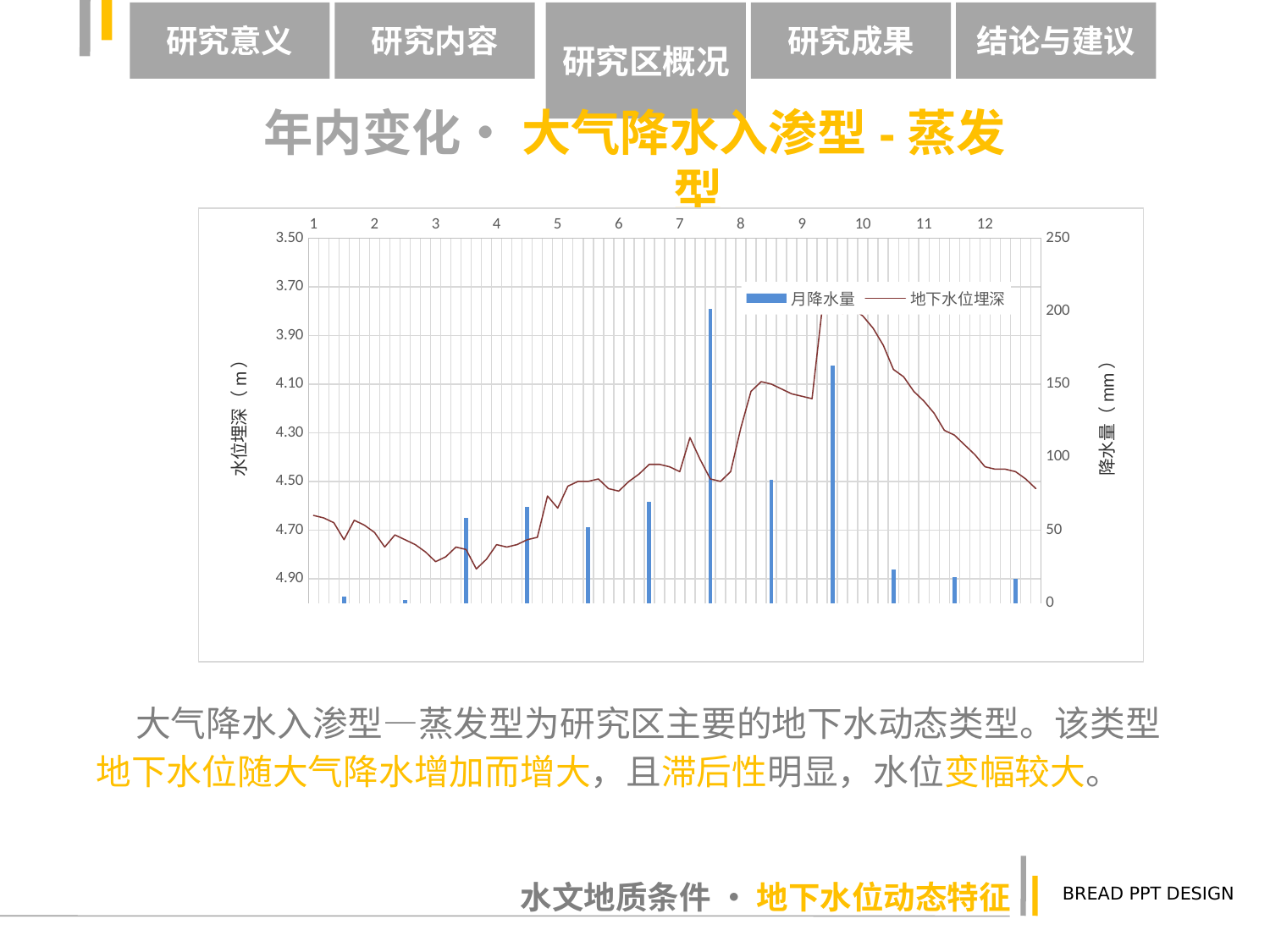

研究意义
研究内容
研究区概况
研究成果
结论与建议
# 年内变化• 大气降水入渗型-蒸发型

### Chart

| Category | 月降水量 | 地下水位埋深 |
|---|---|---|
| 1 | None | 4.64 |
|  | None | 4.65 |
|  | None | 4.67 |
|  | 4.4 | 4.74 |
|  | None | 4.66 |
|  | None | 4.68 |
| 2 | None | 4.71 |
|  | None | 4.77 |
|  | None | 4.72 |
|  | 2.3 | 4.74 |
|  | None | 4.76 |
|  | None | 4.79 |
| 3 | None | 4.83 |
|  | None | 4.81 |
|  | None | 4.77 |
|  | 58.5 | 4.78 |
|  | None | 4.86 |
|  | None | 4.82 |
| 4 | None | 4.76 |
|  | None | 4.77 |
|  | None | 4.76 |
|  | 65.7 | 4.74 |
|  | None | 4.73 |
|  | None | 4.56 |
| 5 | None | 4.61 |
|  | None | 4.52 |
|  | None | 4.5 |
|  | 52.0 | 4.5 |
|  | None | 4.49 |
|  | None | 4.53 |
| 6 | None | 4.54 |
|  | None | 4.5 |
|  | None | 4.47 |
|  | 69.3 | 4.43 |
|  | None | 4.43 |
|  | None | 4.44 |
| 7 | None | 4.46 |
|  | None | 4.32 |
|  | None | 4.41 |
|  | 201.8 | 4.49 |
|  | None | 4.5 |
|  | None | 4.46 |
| 8 | None | 4.28 |
|  | None | 4.13 |
|  | None | 4.09 |
|  | 84.4 | 4.1 |
|  | None | 4.12 |
|  | None | 4.14 |
| 9 | None | 4.15 |
|  | None | 4.16 |
|  | None | 3.79 |
|  | 162.9 | 3.78 |
|  | None | 3.81 |
|  | None | 3.79 |
| 10 | None | 3.82 |
|  | None | 3.87 |
|  | None | 3.94 |
|  | 23.0 | 4.04 |
|  | None | 4.07 |
|  | None | 4.13 |
| 11 | None | 4.17 |
|  | None | 4.22 |
|  | None | 4.29 |
|  | 17.6 | 4.31 |
|  | None | 4.35 |
|  | None | 4.39 |
| 12 | None | 4.44 |
|  | None | 4.45 |
|  | None | 4.45 |
|  | 16.4 | 4.46 |
|  | None | 4.49 |
|  | None | 4.53 |
    大气降水入渗型—蒸发型为研究区主要的地下水动态类型。该类型地下水位随大气降水增加而增大，且滞后性明显，水位变幅较大。
水文地质条件 • 地下水位动态特征